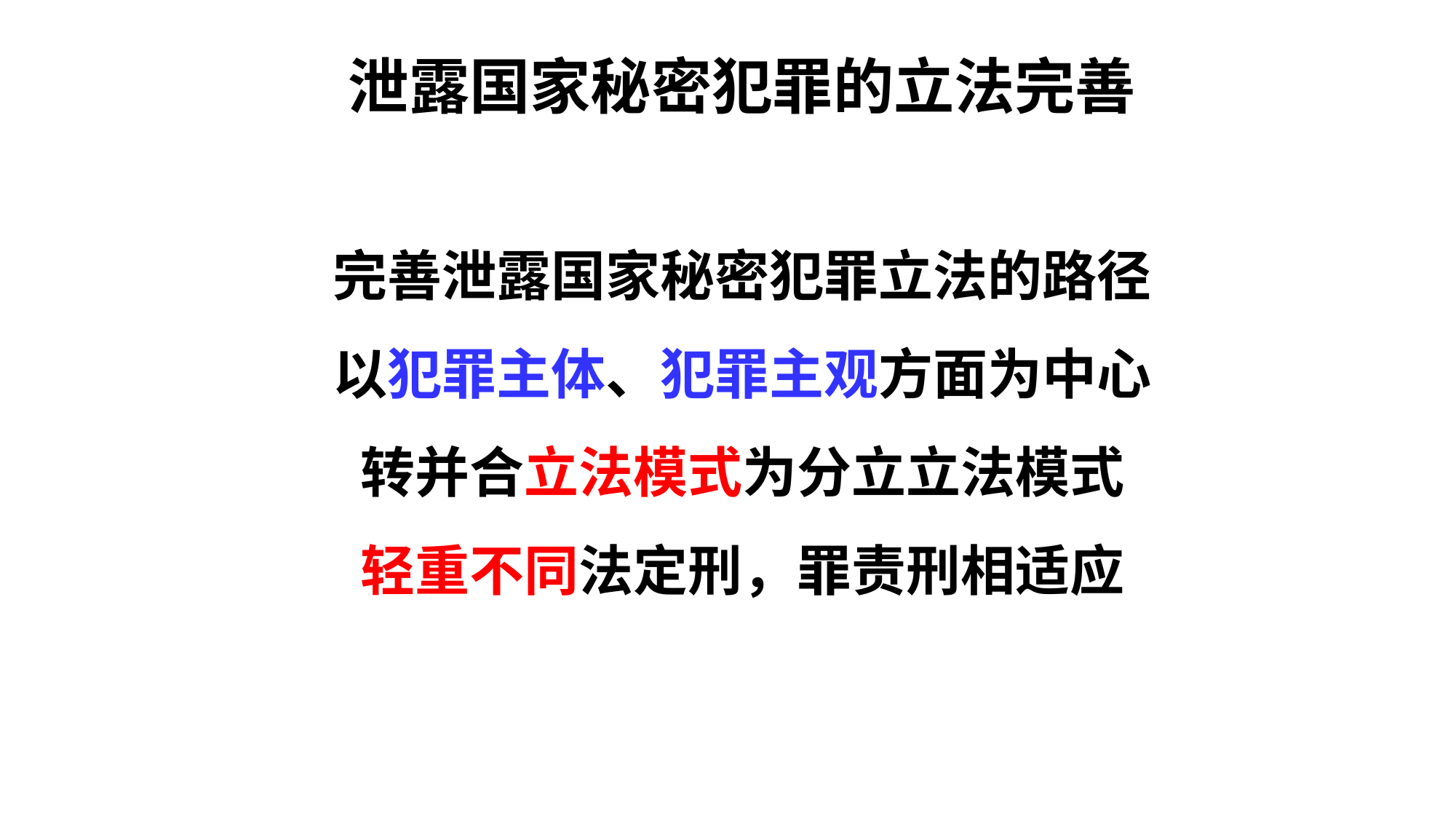

# 泄露国家秘密犯罪的立法完善
完善泄露国家秘密犯罪立法的路径
以犯罪主体、犯罪主观方面为中心
转并合立法模式为分立立法模式
轻重不同法定刑，罪责刑相适应